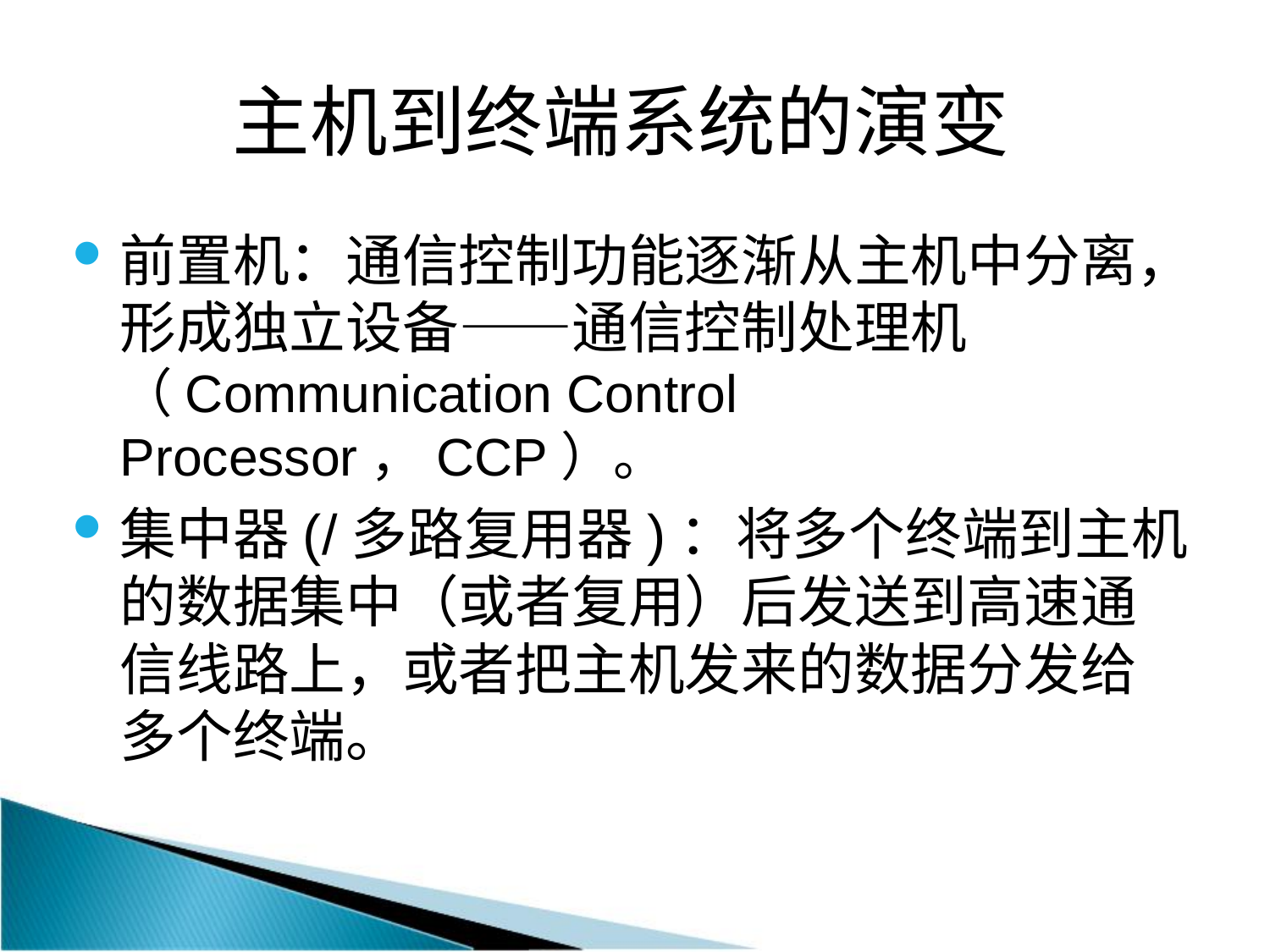

主机到终端系统的演变
前置机：通信控制功能逐渐从主机中分离，形成独立设备——通信控制处理机（Communication Control Processor，CCP）。
集中器(/多路复用器)：将多个终端到主机的数据集中（或者复用）后发送到高速通信线路上，或者把主机发来的数据分发给多个终端。